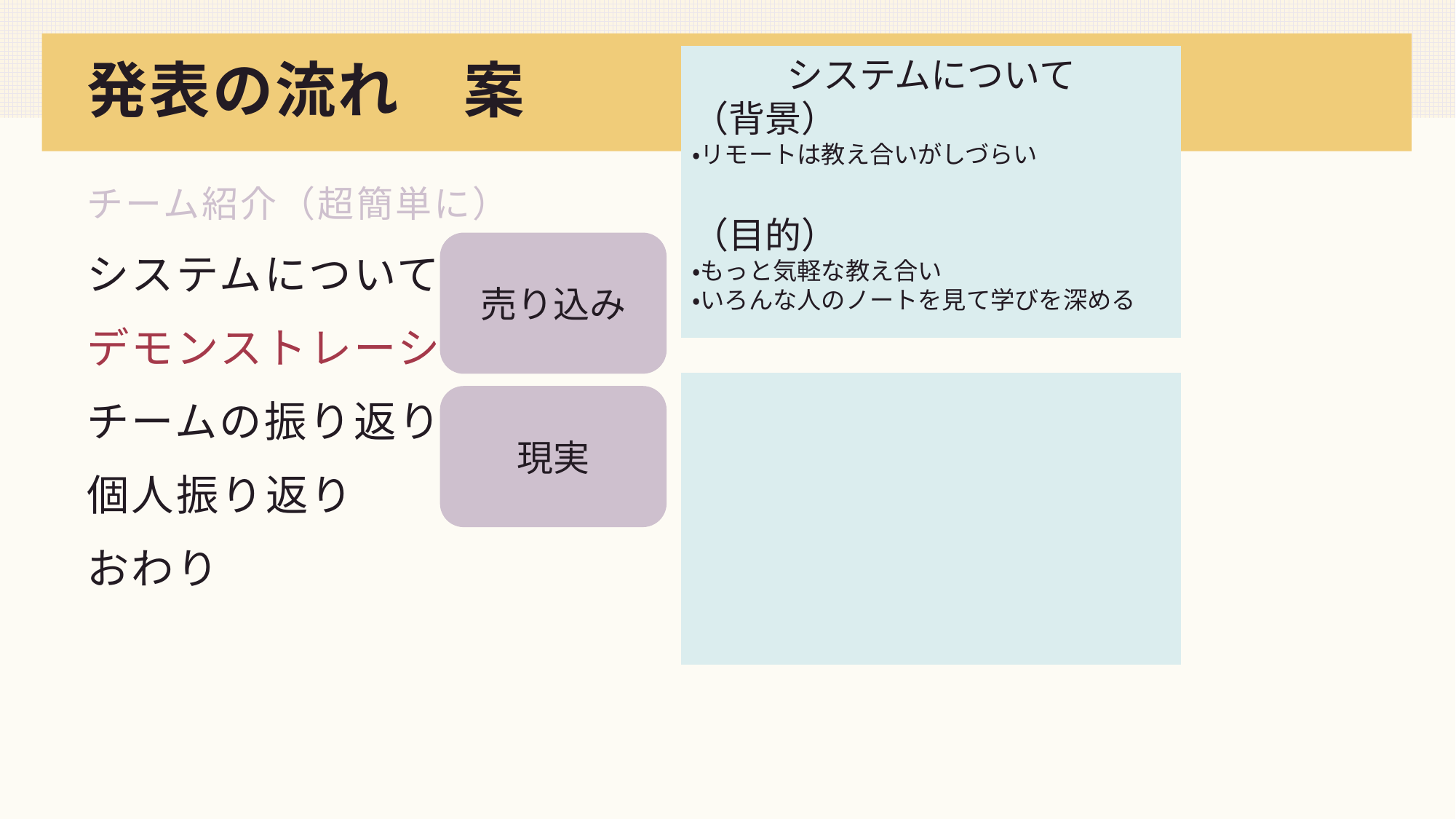

システムについて
（背景）
・リモートは教え合いがしづらい

（目的）
・もっと気軽な教え合い
・いろんな人のノートを見て学びを深める

# 発表の流れ　案
チーム紹介（超簡単に）
システムについて
デモンストレーション
チームの振り返り
個人振り返り
おわり

売り込み

現実